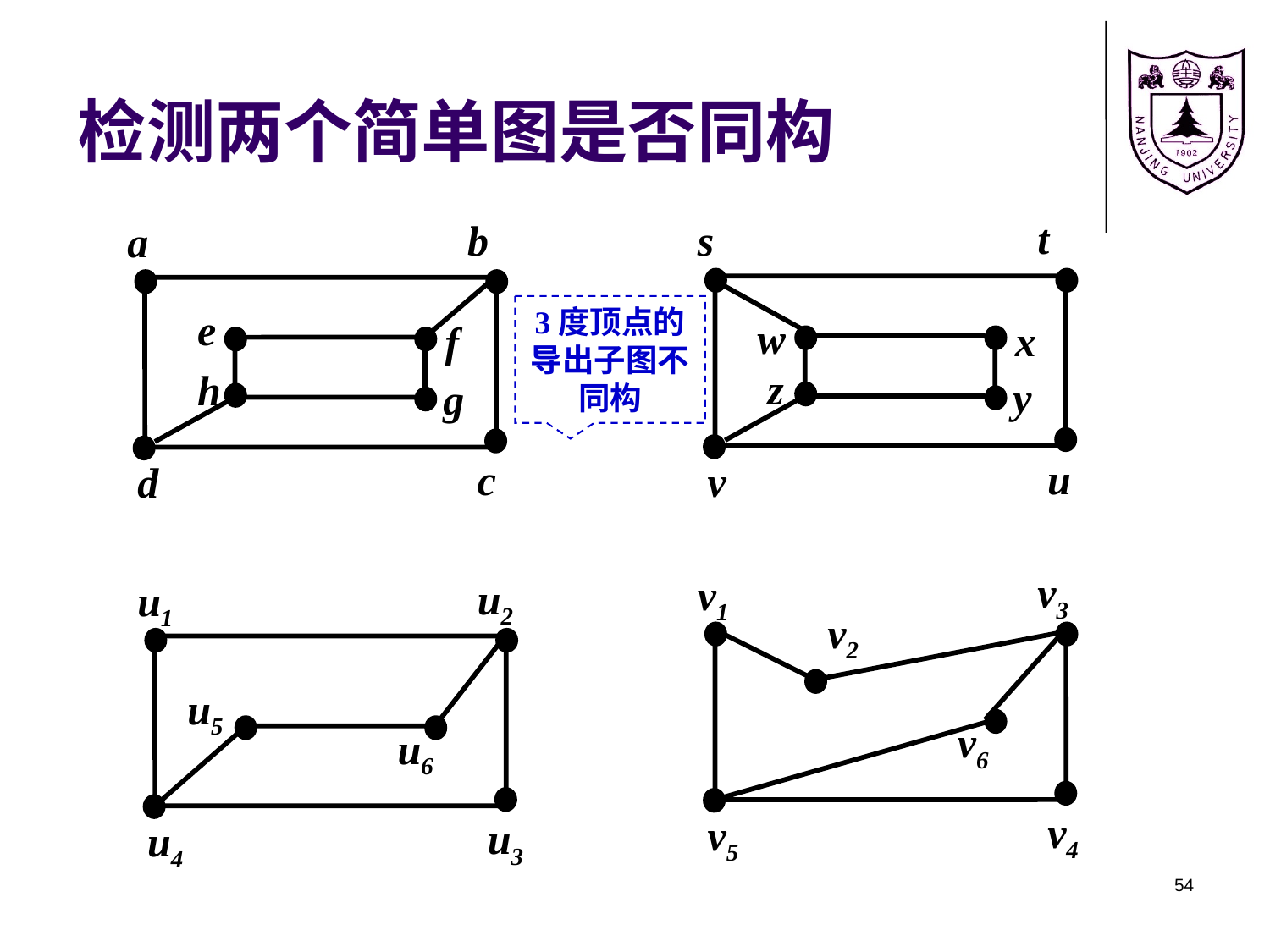

# 检测两个简单图是否同构
t
s

w
x

z
y

u
v

b
a

e
f

h
g

c
d

3度顶点的导出子图不同构
v3
v1
v2

v6

v4
v5
u2
u1

u5

u6

u3
u4

54